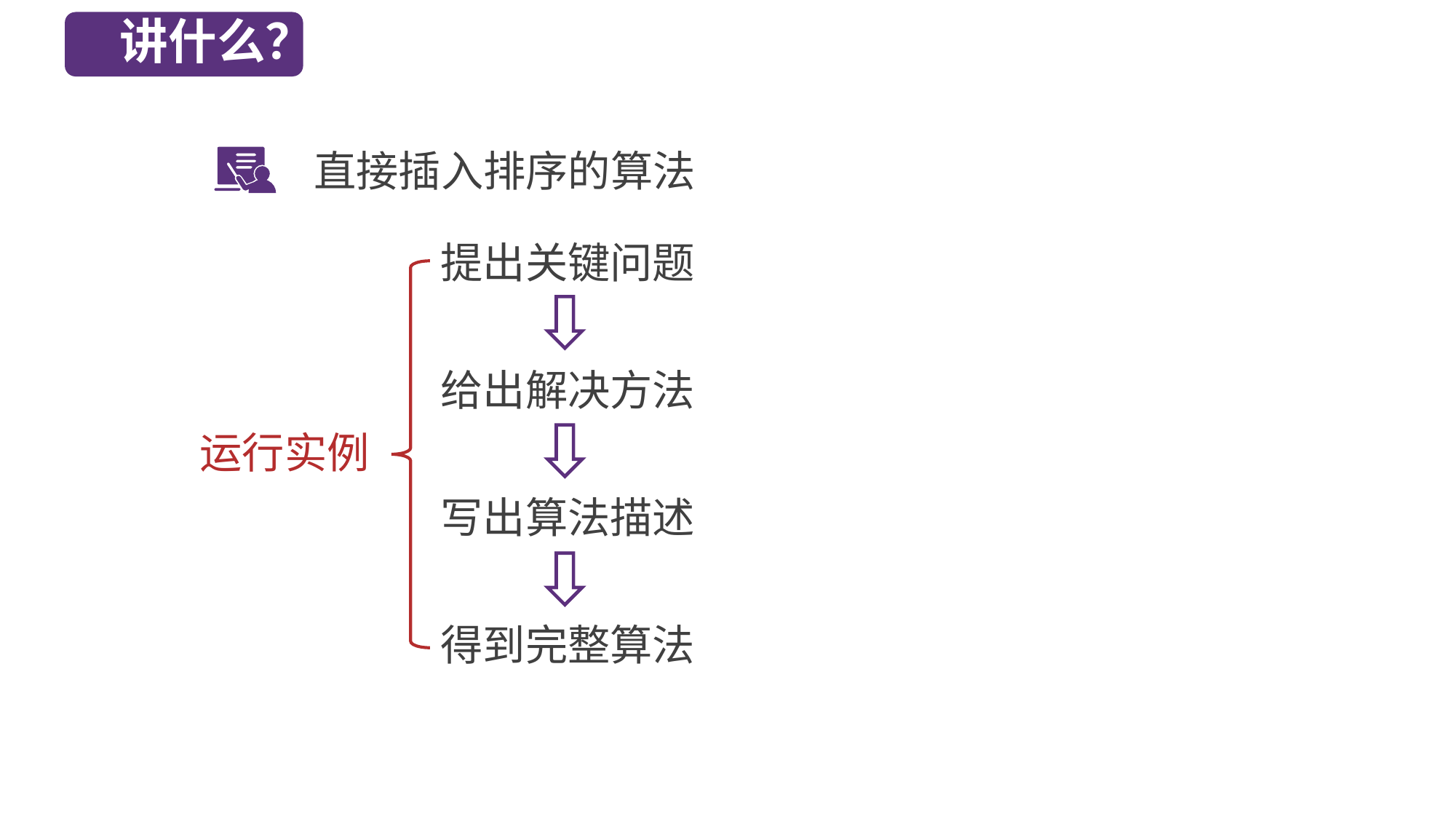

讲什么？

直接插入排序的算法

提出关键问题

运行实例

给出解决方法

写出算法描述

得到完整算法